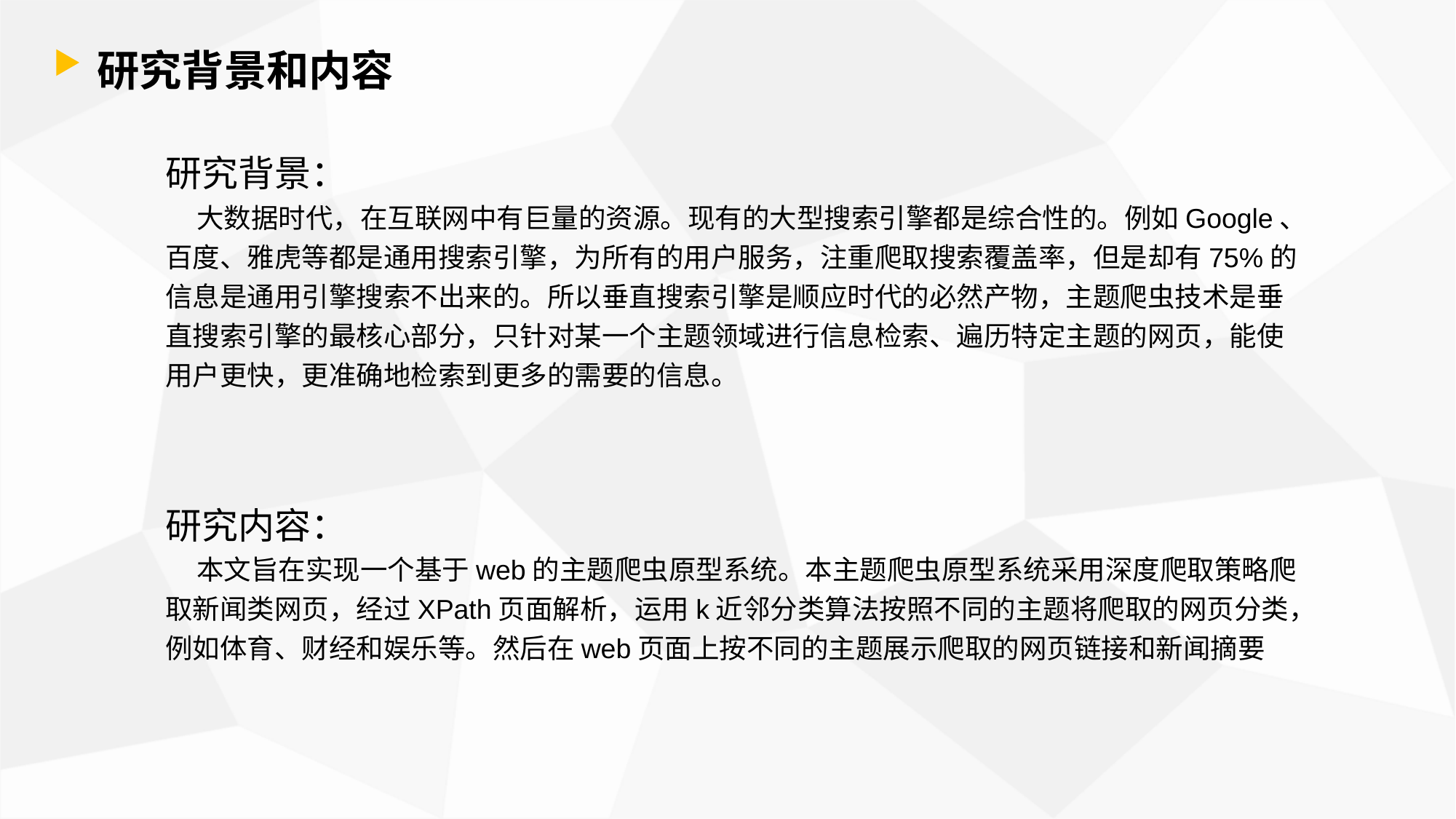

研究背景和内容

研究背景：
    大数据时代，在互联网中有巨量的资源。现有的大型搜索引擎都是综合性的。例如Google、百度、雅虎等都是通用搜索引擎，为所有的用户服务，注重爬取搜索覆盖率，但是却有75%的信息是通用引擎搜索不出来的。所以垂直搜索引擎是顺应时代的必然产物，主题爬虫技术是垂直搜索引擎的最核心部分，只针对某一个主题领域进行信息检索、遍历特定主题的网页，能使用户更快，更准确地检索到更多的需要的信息。

研究内容：
    本文旨在实现一个基于web的主题爬虫原型系统。本主题爬虫原型系统采用深度爬取策略爬取新闻类网页，经过XPath页面解析，运用k近邻分类算法按照不同的主题将爬取的网页分类，例如体育、财经和娱乐等。然后在web页面上按不同的主题展示爬取的网页链接和新闻摘要